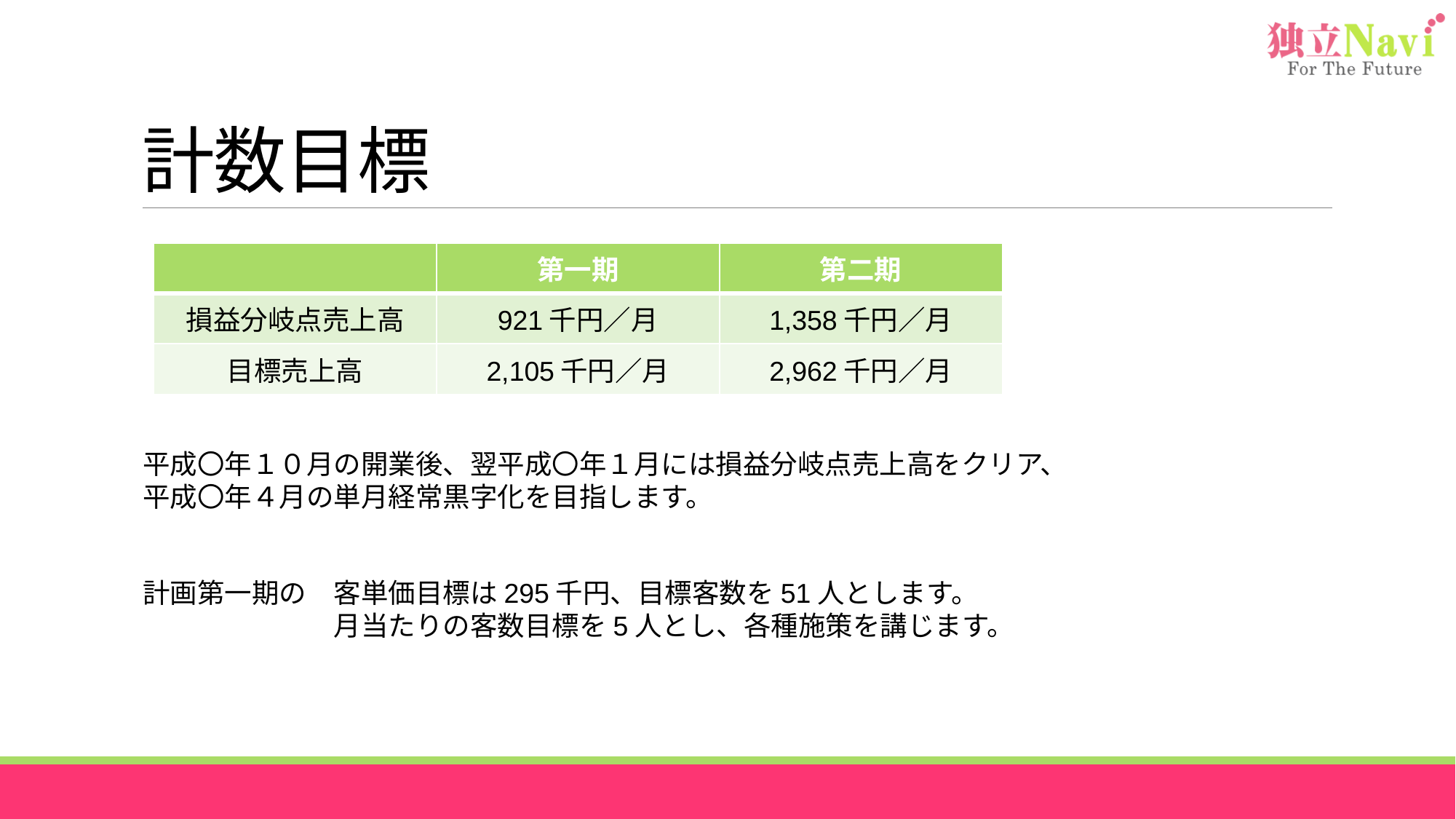

# 計数目標
|  | 第一期 | 第二期 |
| --- | --- | --- |
| 損益分岐点売上高 | 921千円／月 | 1,358千円／月 |
| 目標売上高 | 2,105千円／月 | 2,962千円／月 |
平成〇年１０月の開業後、翌平成〇年１月には損益分岐点売上高をクリア、
平成〇年４月の単月経常黒字化を目指します。
計画第一期の　客単価目標は295千円、目標客数を51人とします。
　　　　　　　月当たりの客数目標を5人とし、各種施策を講じます。